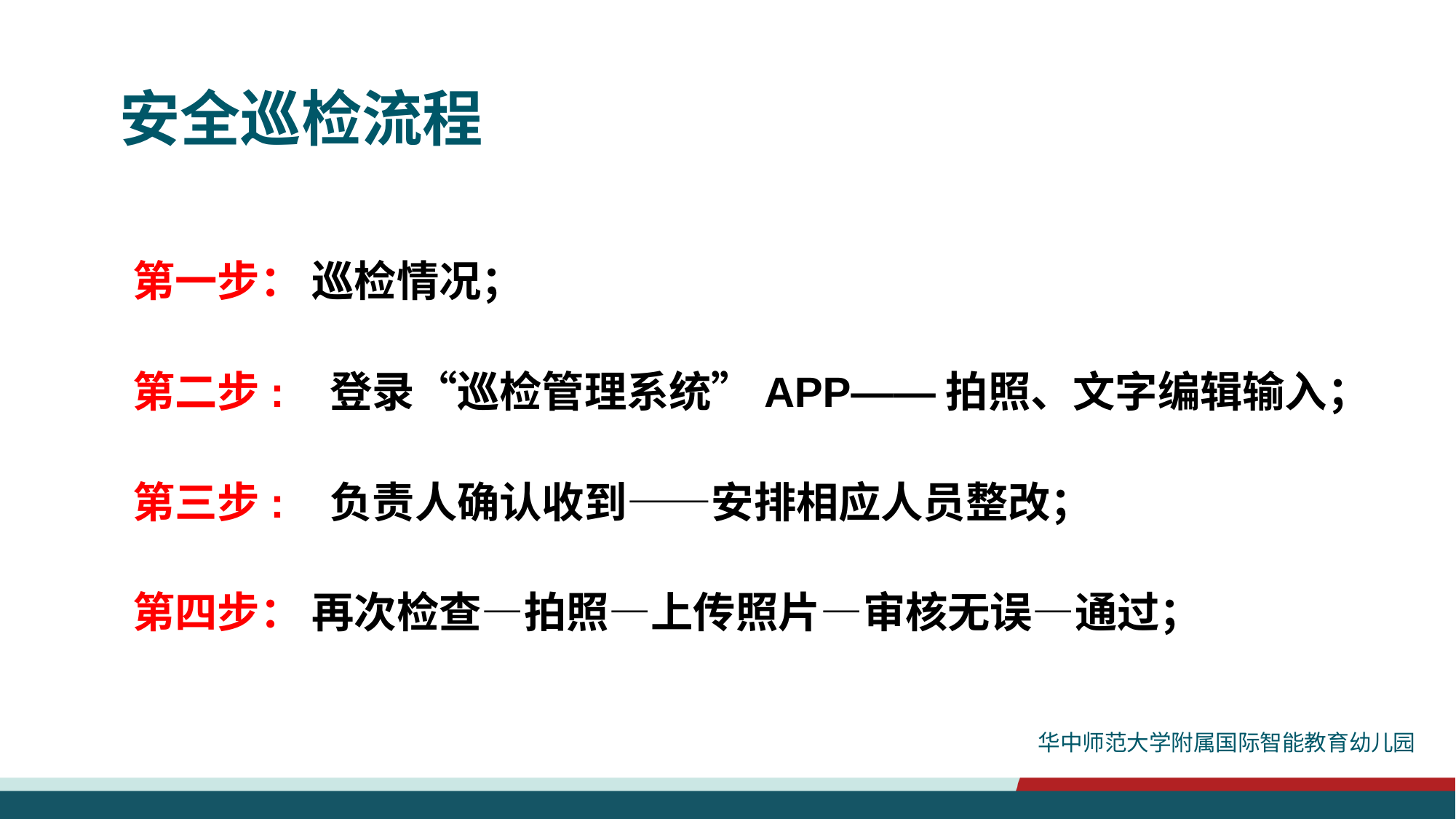

# 安全巡检流程
第一步： 巡检情况；
第二步:   登录“巡检管理系统”APP——拍照、文字编辑输入；
第三步:   负责人确认收到——安排相应人员整改；
第四步： 再次检查—拍照—上传照片—审核无误—通过；